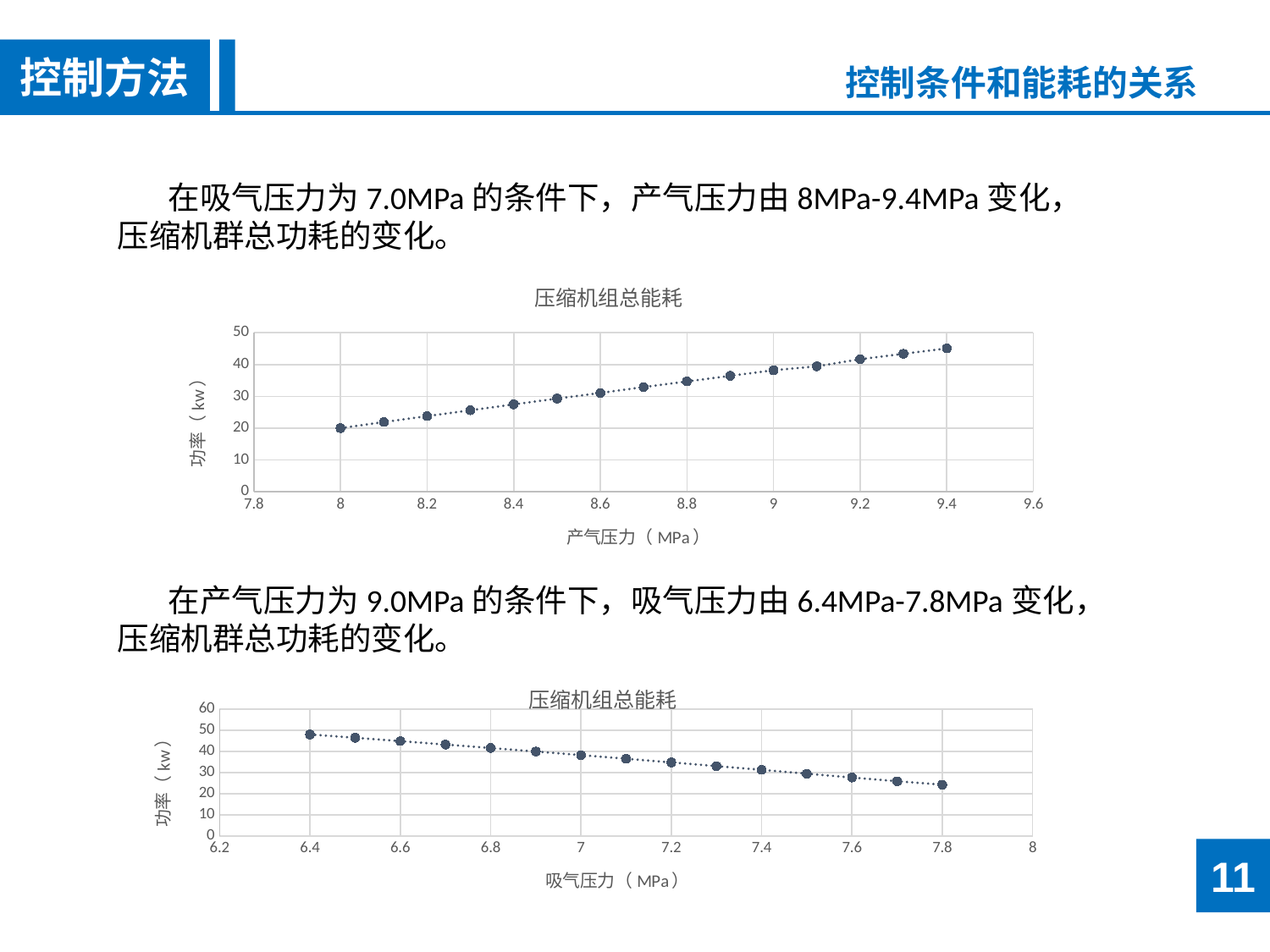

控制方法

控制条件和能耗的关系
      在吸气压力为7.0MPa的条件下，产气压力由8MPa-9.4MPa变化，压缩机群总功耗的变化。

### Chart: 压缩机组总能耗

| Category |  |
|---|---|

      在产气压力为9.0MPa的条件下，吸气压力由6.4MPa-7.8MPa变化，压缩机群总功耗的变化。

### Chart: 压缩机组总能耗

| Category |  |
|---|---|
11